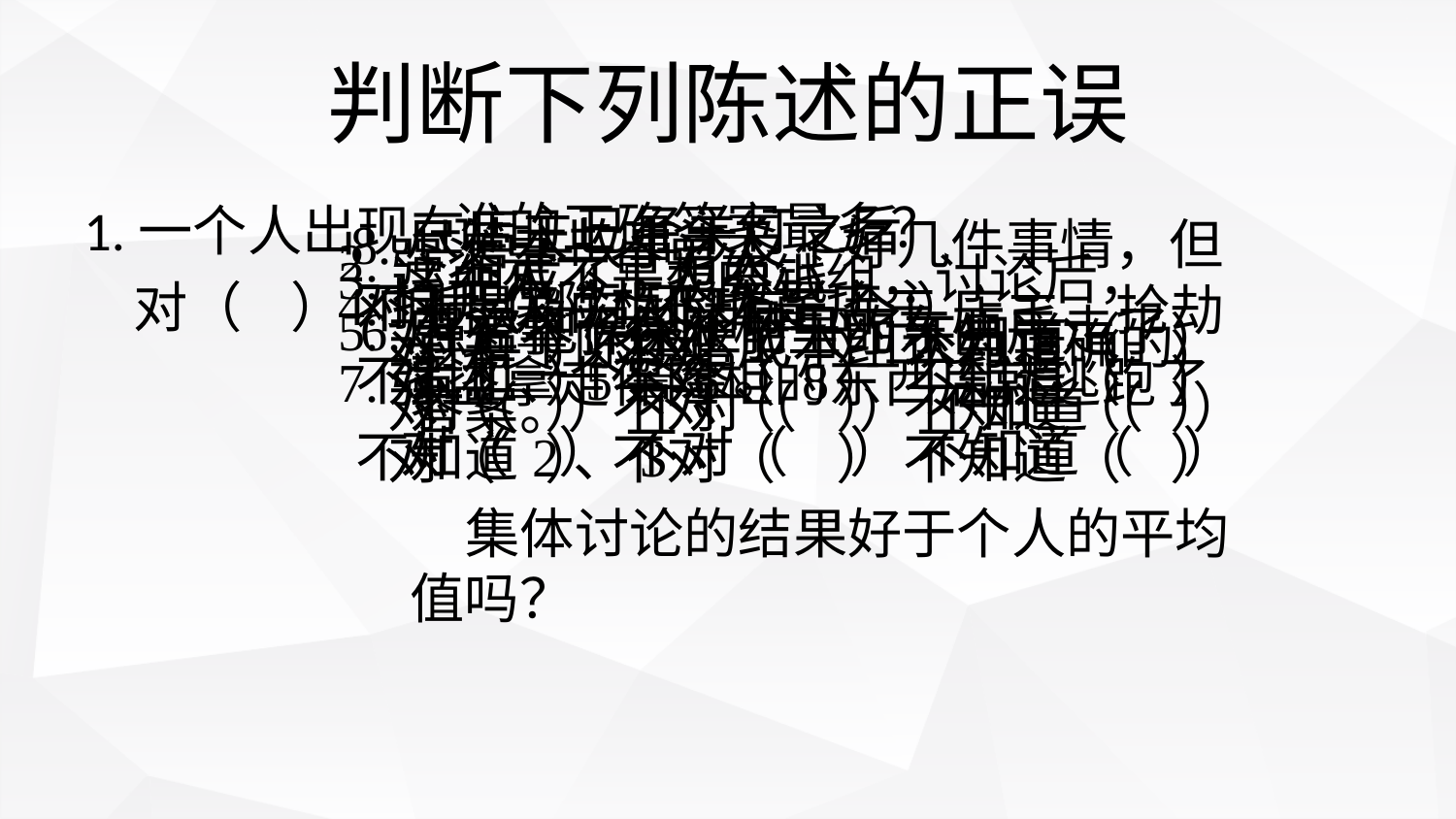

# 判断下列陈述的正误
       谁的正确答案最多？
对4、7
不对1、5、6、8
不知道2、3
        集体讨论的结果好于个人的平均值吗？
1.一个人出现在店主已经关灯之后
   对（    ） 不对（     ） 不知道（    ）
8.尽管本故事涉及了好几件事情，但所提及的人只有三个：店主、抢劫者和一个警察。
   对（    ） 不对（     ） 不知道（    ）
2.强盗是一个男人
   对（    ） 不对（     ） 不知道（    ）
3.这个人不是想要钱
   对（    ） 不对（     ） 不知道（    ）
       组成4-5人的小组，讨论后，对每个陈述达成本组认为正确的答案。
4.打开保险柜的人是店主
   对（    ） 不对（     ） 不知道（    ）
5. 店主拿了保险柜里的东西后走了
   对（    ） 不对（     ） 不知道（    ）
6.强盗把保险柜打开了
   对（    ） 不对（     ） 不知道（    ）
7.强盗拿走保险柜的东西后就逃跑了
   对（    ） 不对（     ） 不知道（    ）
16